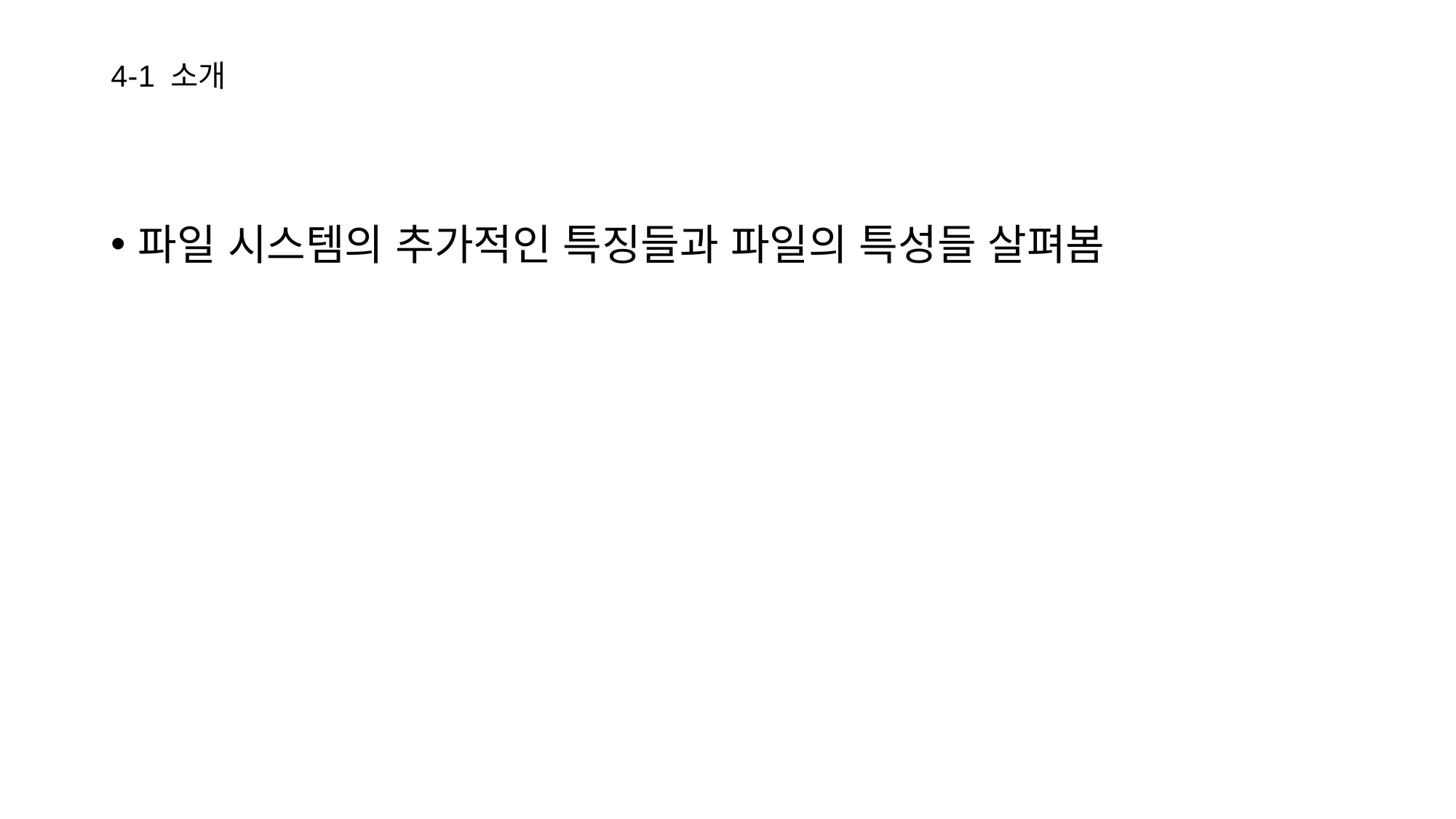

# 4-1 소개
파일 시스템의 추가적인 특징들과 파일의 특성들 살펴봄